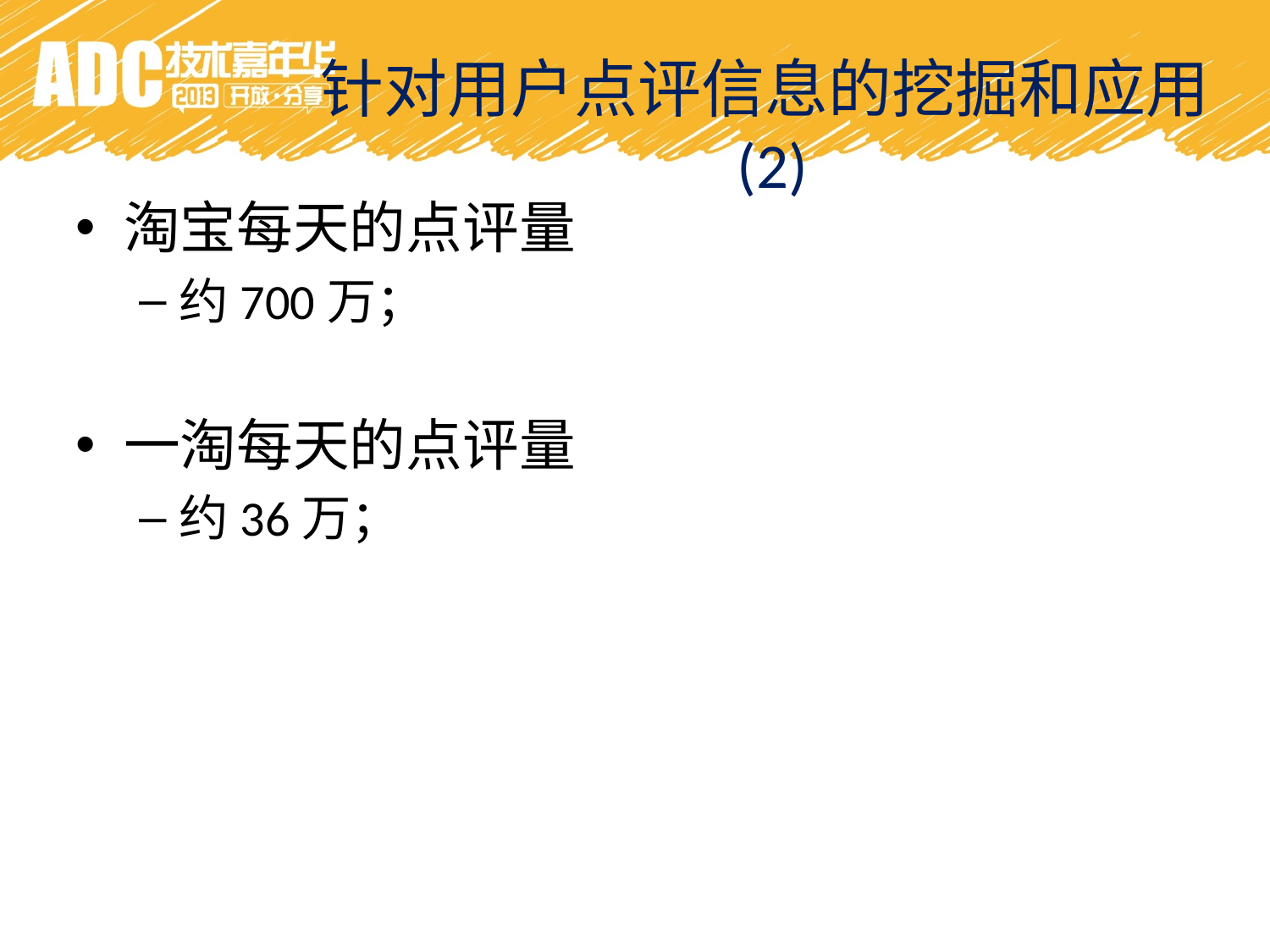

针对用户点评信息的挖掘和应用(2)
淘宝每天的点评量
约700万；

一淘每天的点评量
约36万；